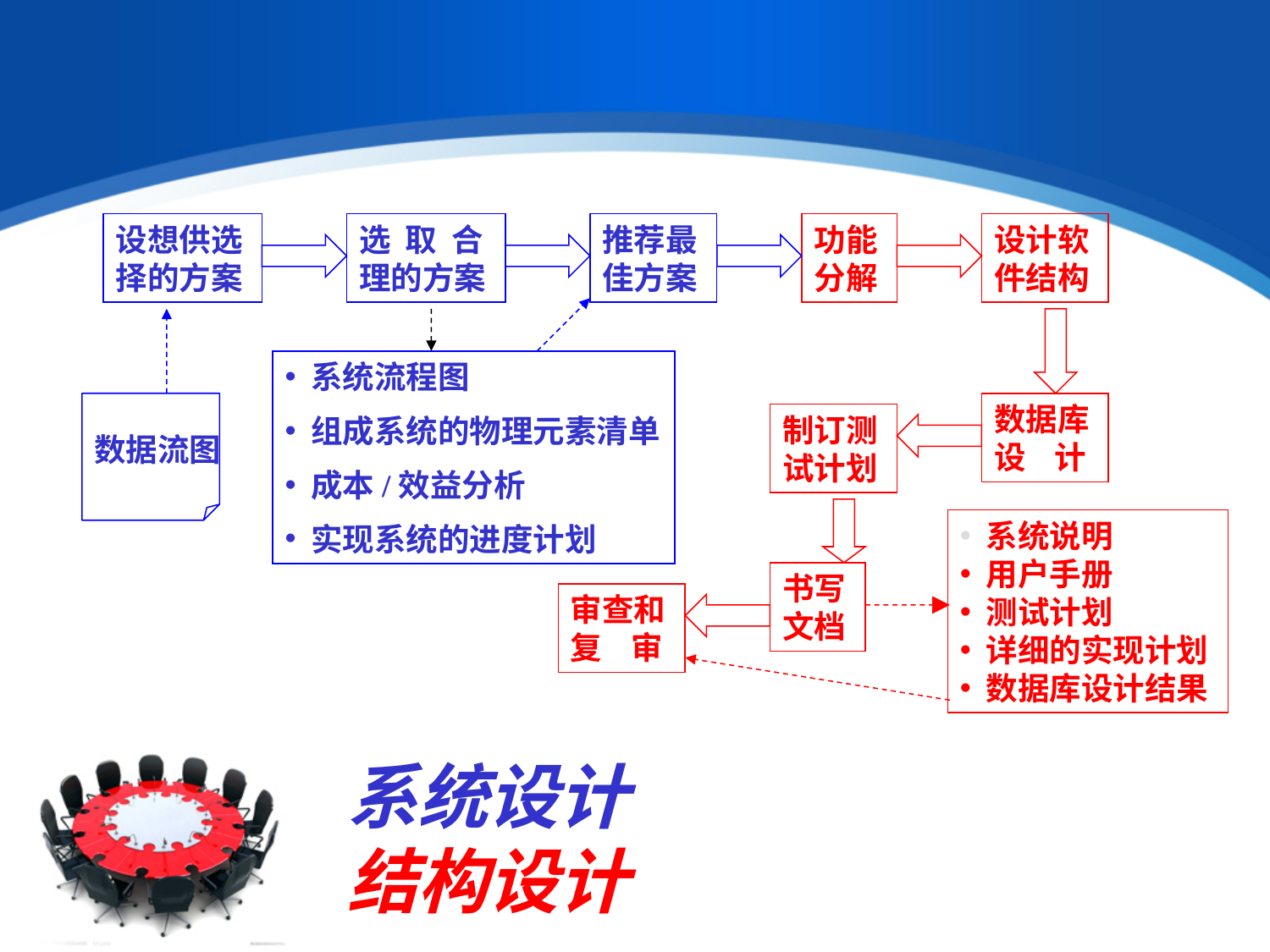

设想供选择的方案
选  取  合理的方案
推荐最佳方案
功能分解
设计软件结构

 系统流程图
 组成系统的物理元素清单
 成本/效益分析
 实现系统的进度计划
数据流图
数据库设    计
制订测试计划

 系统说明
 用户手册
 测试计划
 详细的实现计划
 数据库设计结果
书写文档
审查和复    审

系统设计
结构设计